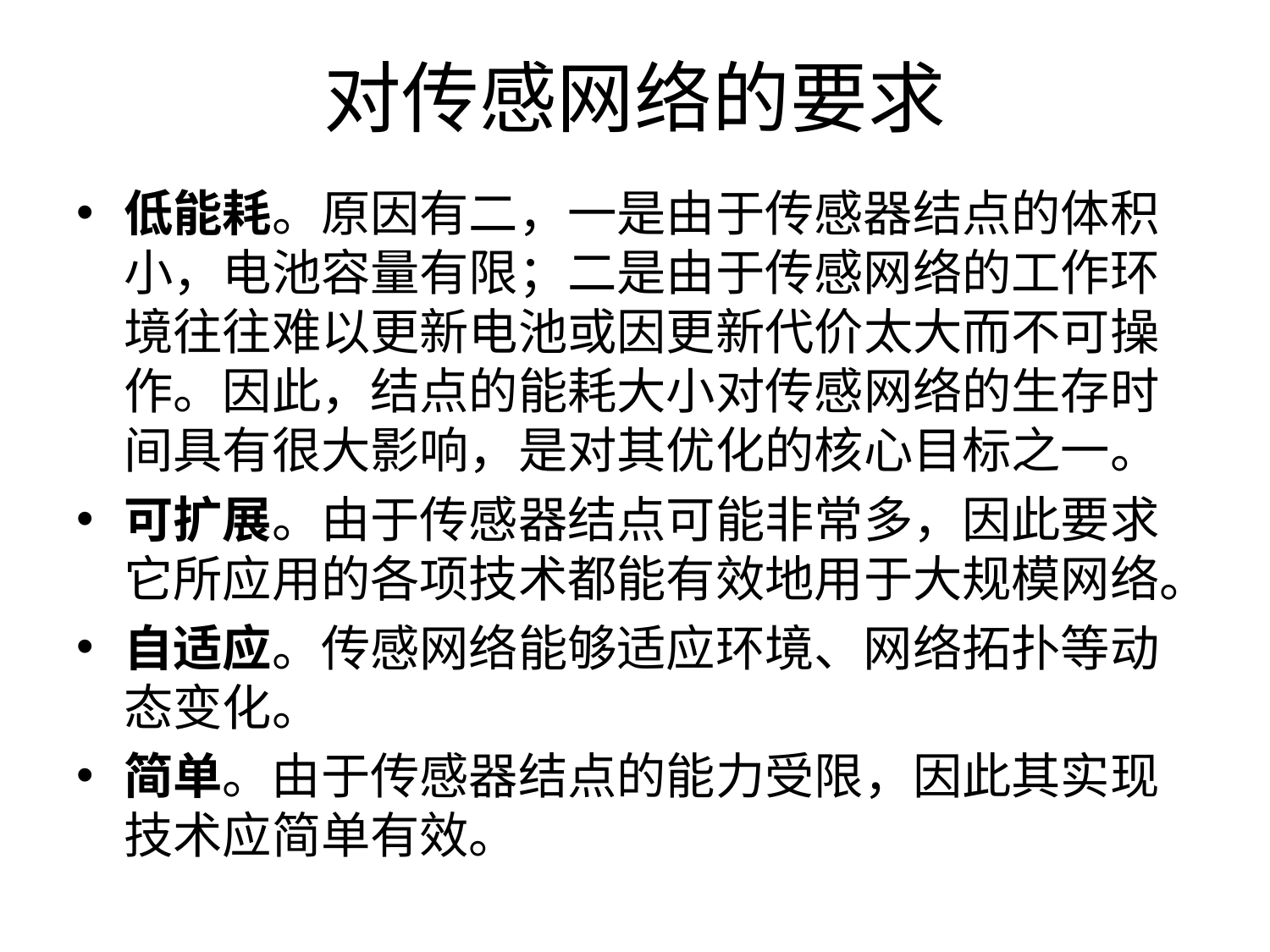

# 对传感网络的要求
低能耗。原因有二，一是由于传感器结点的体积小，电池容量有限；二是由于传感网络的工作环境往往难以更新电池或因更新代价太大而不可操作。因此，结点的能耗大小对传感网络的生存时间具有很大影响，是对其优化的核心目标之一。
可扩展。由于传感器结点可能非常多，因此要求它所应用的各项技术都能有效地用于大规模网络。
自适应。传感网络能够适应环境、网络拓扑等动态变化。
简单。由于传感器结点的能力受限，因此其实现技术应简单有效。